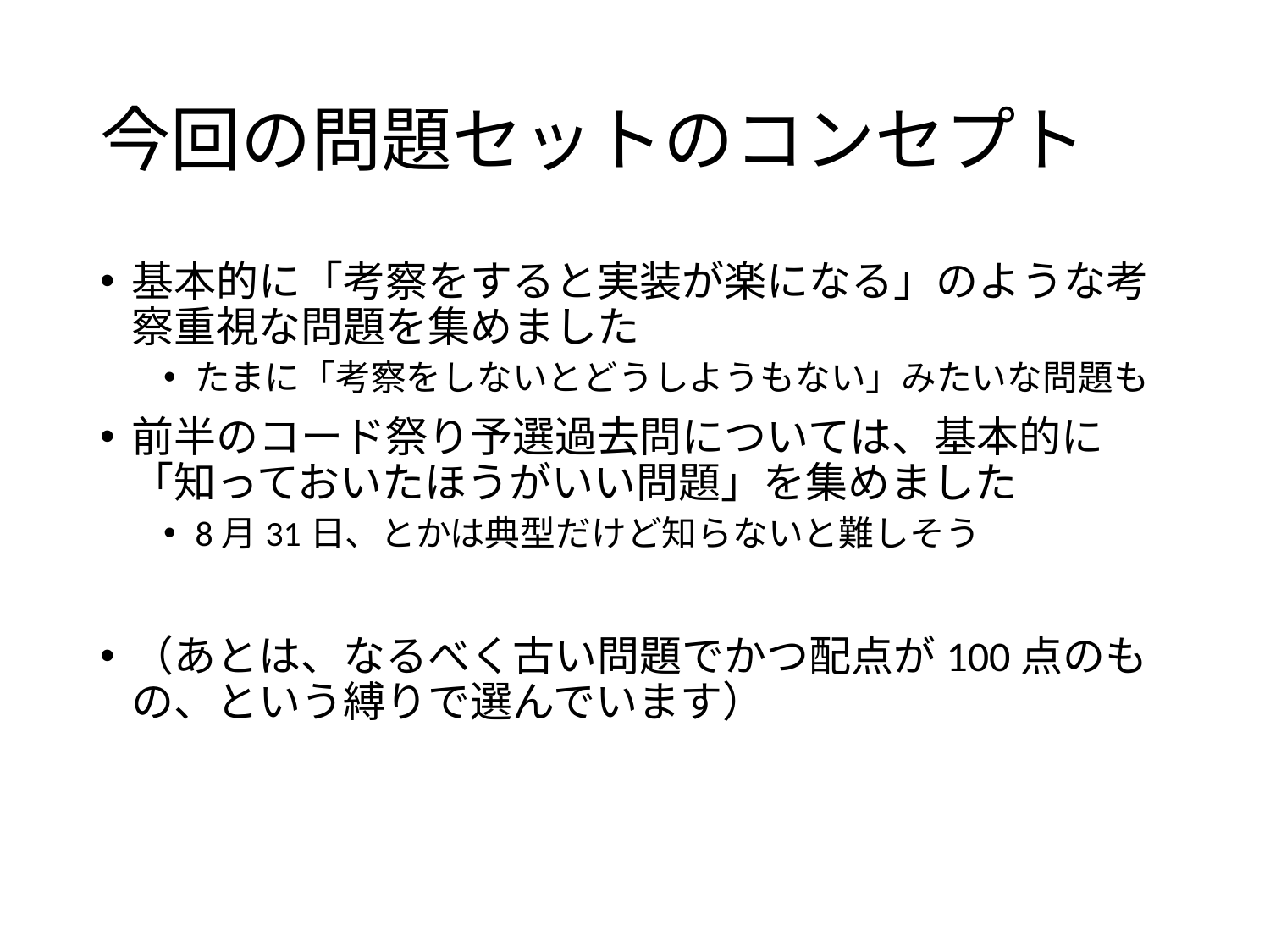

# 今回の問題セットのコンセプト
基本的に「考察をすると実装が楽になる」のような考察重視な問題を集めました
たまに「考察をしないとどうしようもない」みたいな問題も
前半のコード祭り予選過去問については、基本的に「知っておいたほうがいい問題」を集めました
8月31日、とかは典型だけど知らないと難しそう

（あとは、なるべく古い問題でかつ配点が100点のもの、という縛りで選んでいます）